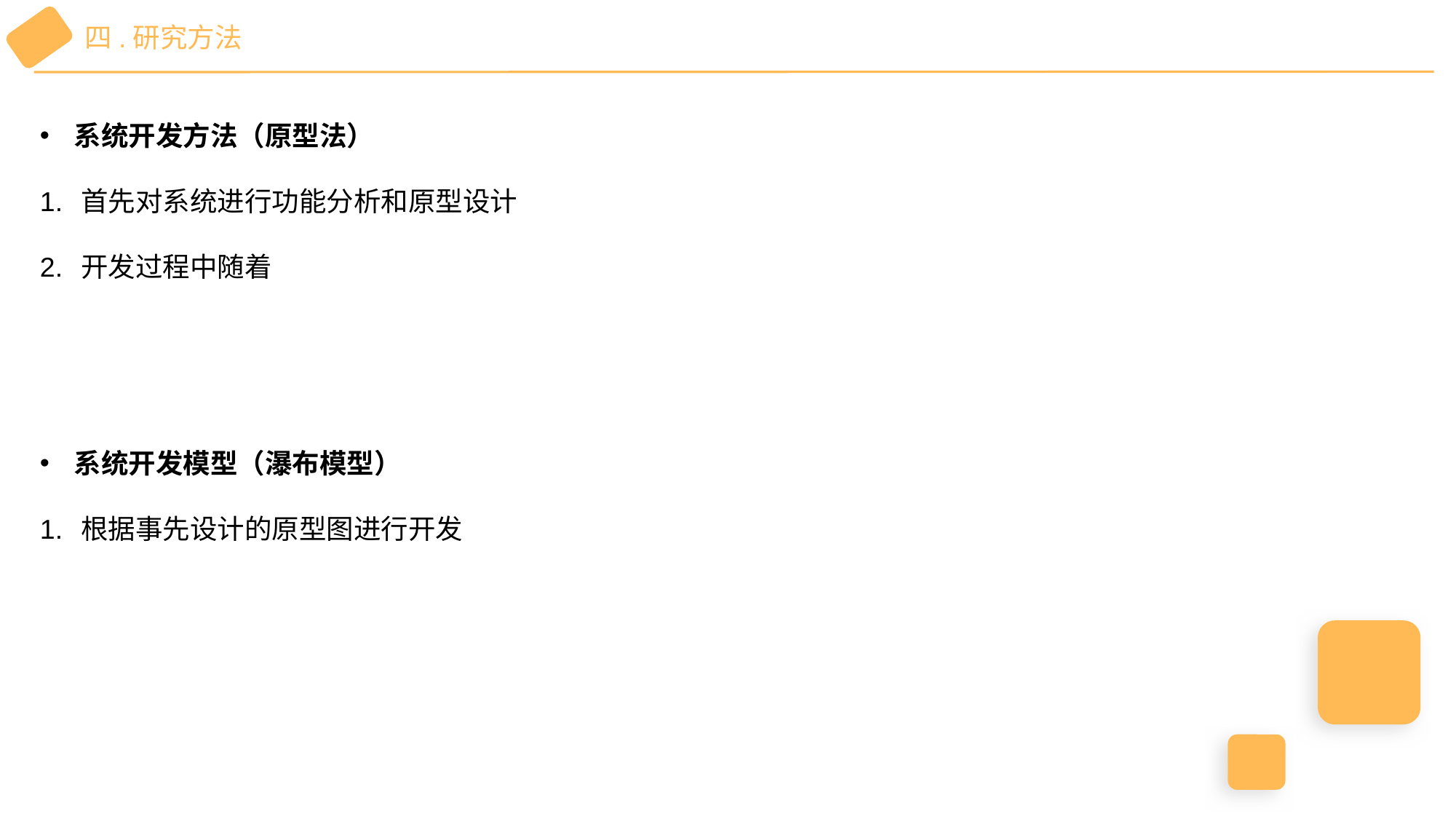

四.研究方法

系统开发方法（原型法）

首先对系统进行功能分析和原型设计

开发过程中随着

系统开发模型（瀑布模型）

根据事先设计的原型图进行开发